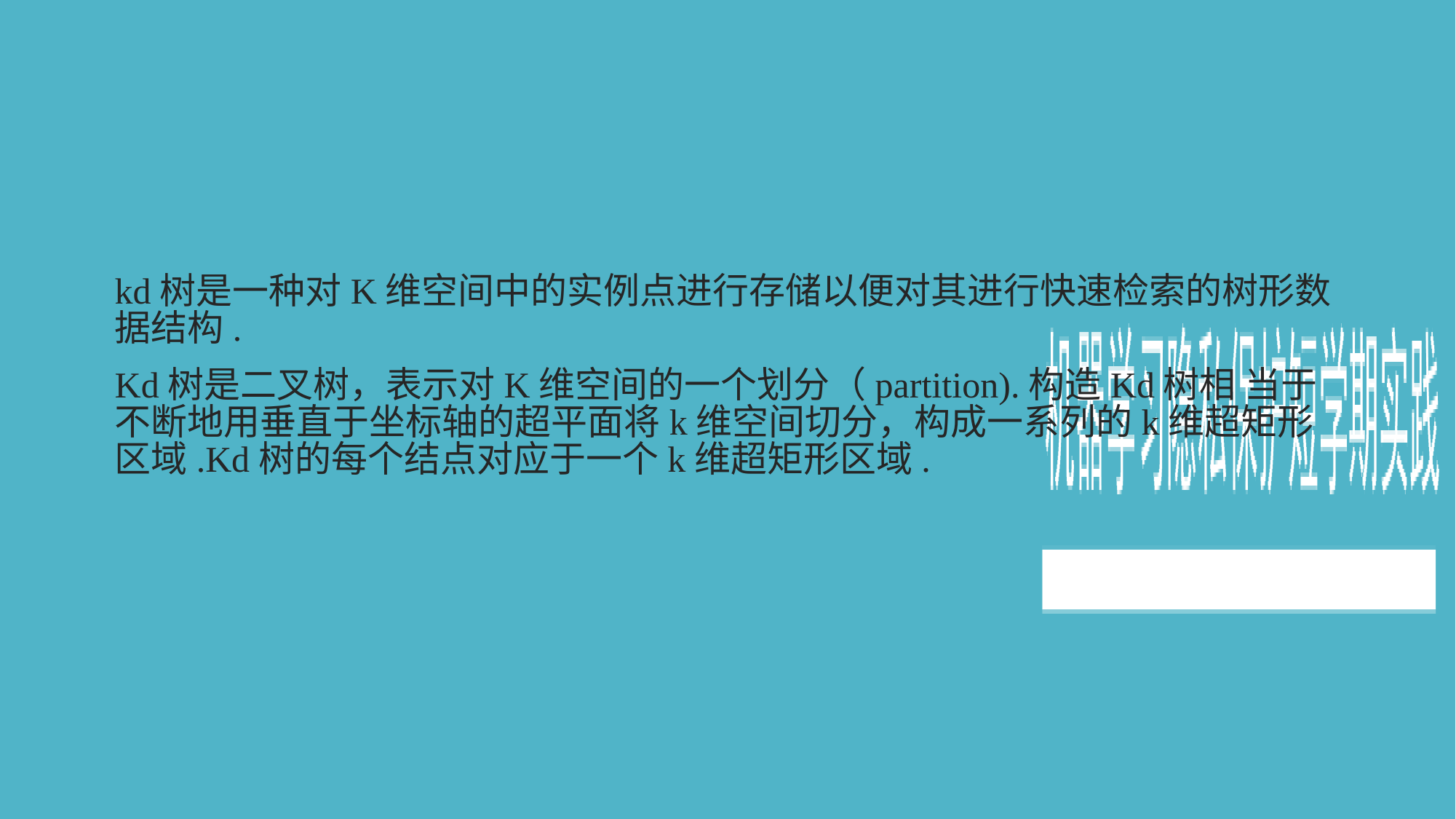

# KD树
kd树是一种对K维空间中的实例点进行存储以便对其进行快速检索的树形数据结构.
Kd树是二叉树，表示对K维空间的一个划分（partition).构造Kd树相 当于不断地用垂直于坐标轴的超平面将k维空间切分，构成一系列的k维超矩形区域.Kd树的每个结点对应于一个k维超矩形区域.